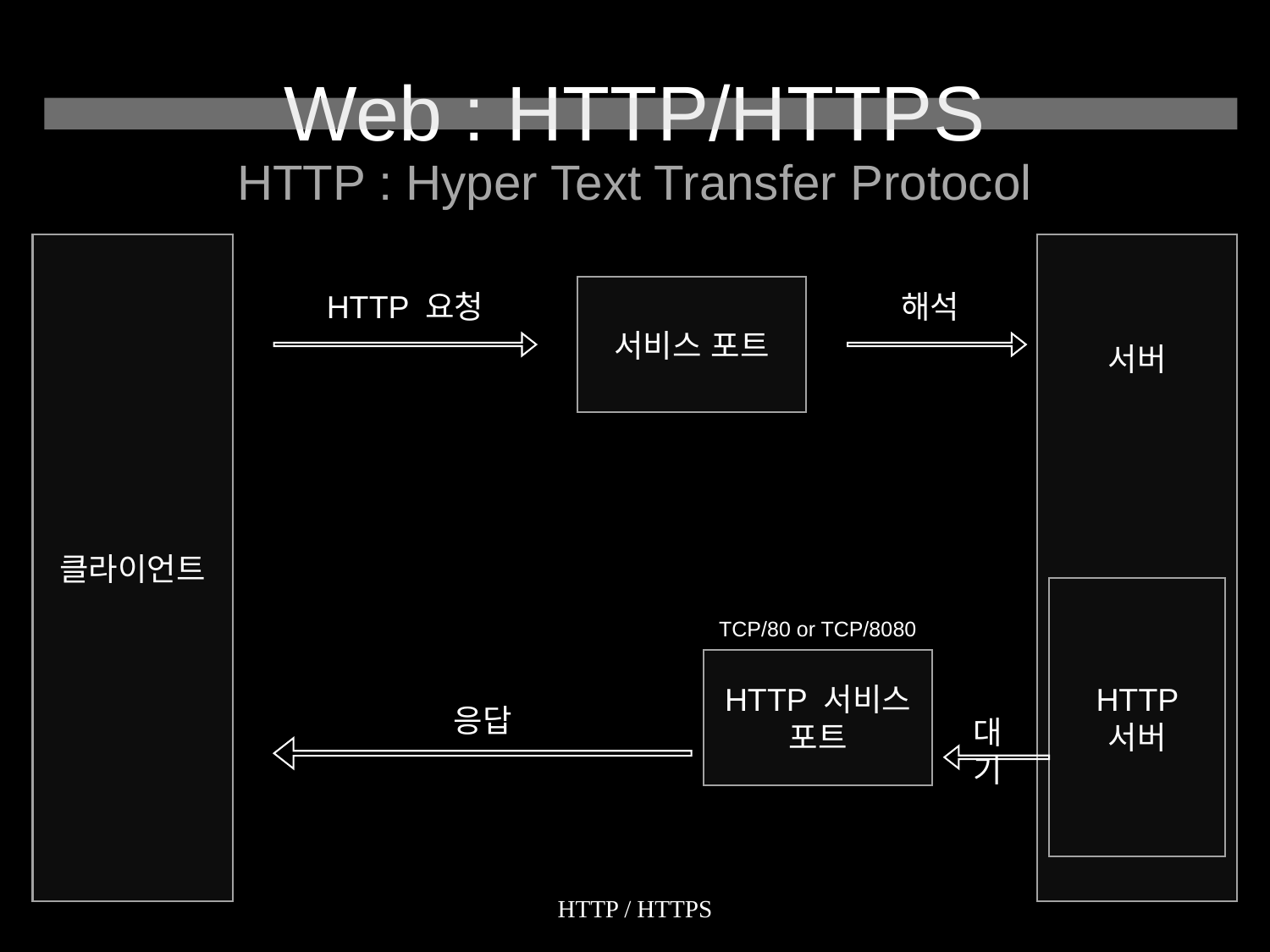

# Web : HTTP/HTTPS HTTP : Hyper Text Transfer Protocol

클라이언트
서버

서비스 포트
HTTP 요청
해석

HTTP 서버
TCP/80 or TCP/8080
HTTP 서비스 포트
응답
대기

HTTP / HTTPS